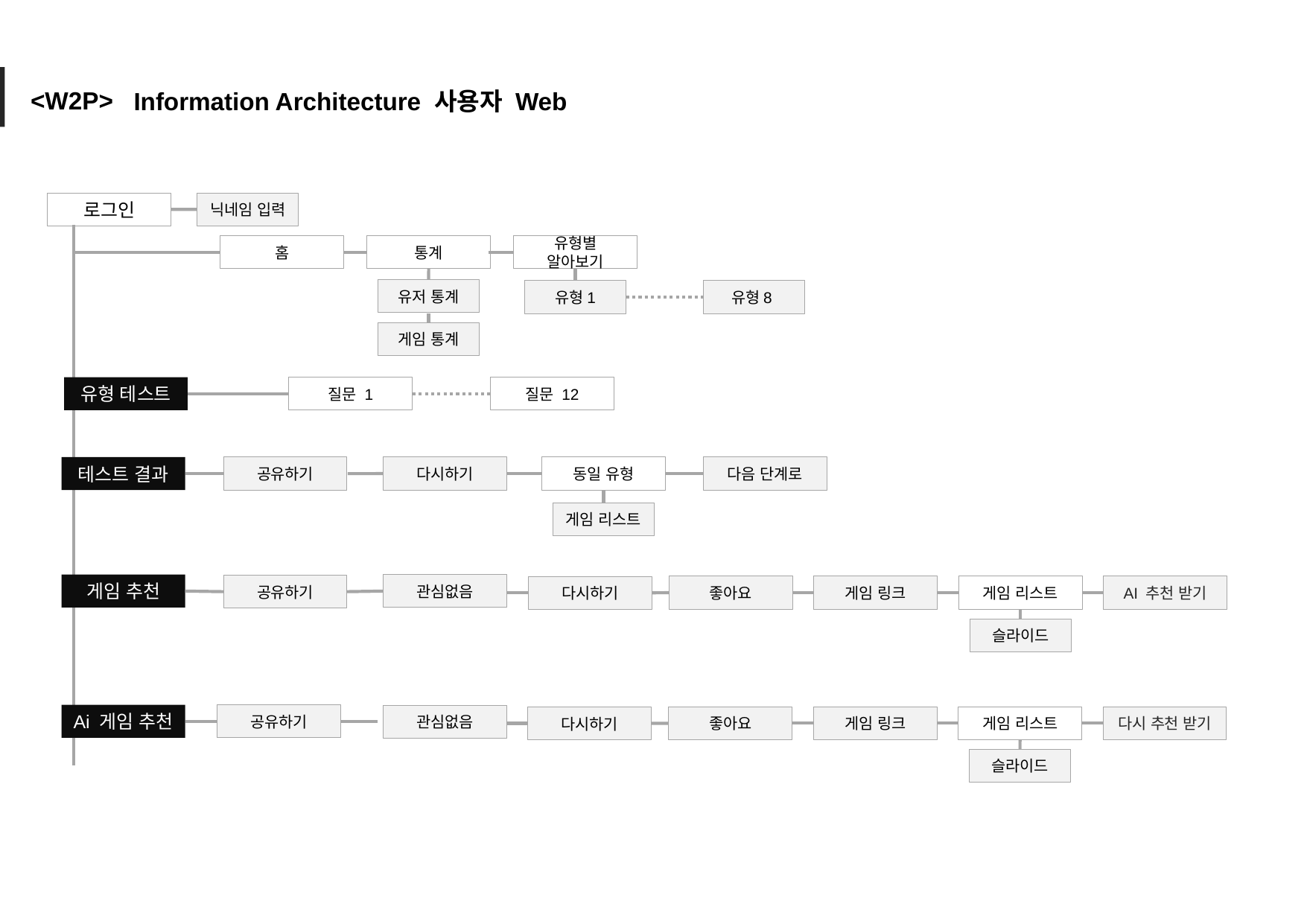

<W2P>
Information Architecture
사용자 Web
로그인
닉네임 입력
통계
유형별 알아보기
홈
유저 통계
유형1
유형8
게임 통계
유형 테스트
질문 1
질문 12
테스트 결과
다시하기
동일 유형
다음 단계로
공유하기
게임 리스트
게임 추천
관심없음
공유하기
AI 추천 받기
게임 리스트
좋아요
게임 링크
다시하기
슬라이드
공유하기
Ai 게임 추천
관심없음
다시 추천 받기
게임 리스트
좋아요
게임 링크
다시하기
슬라이드